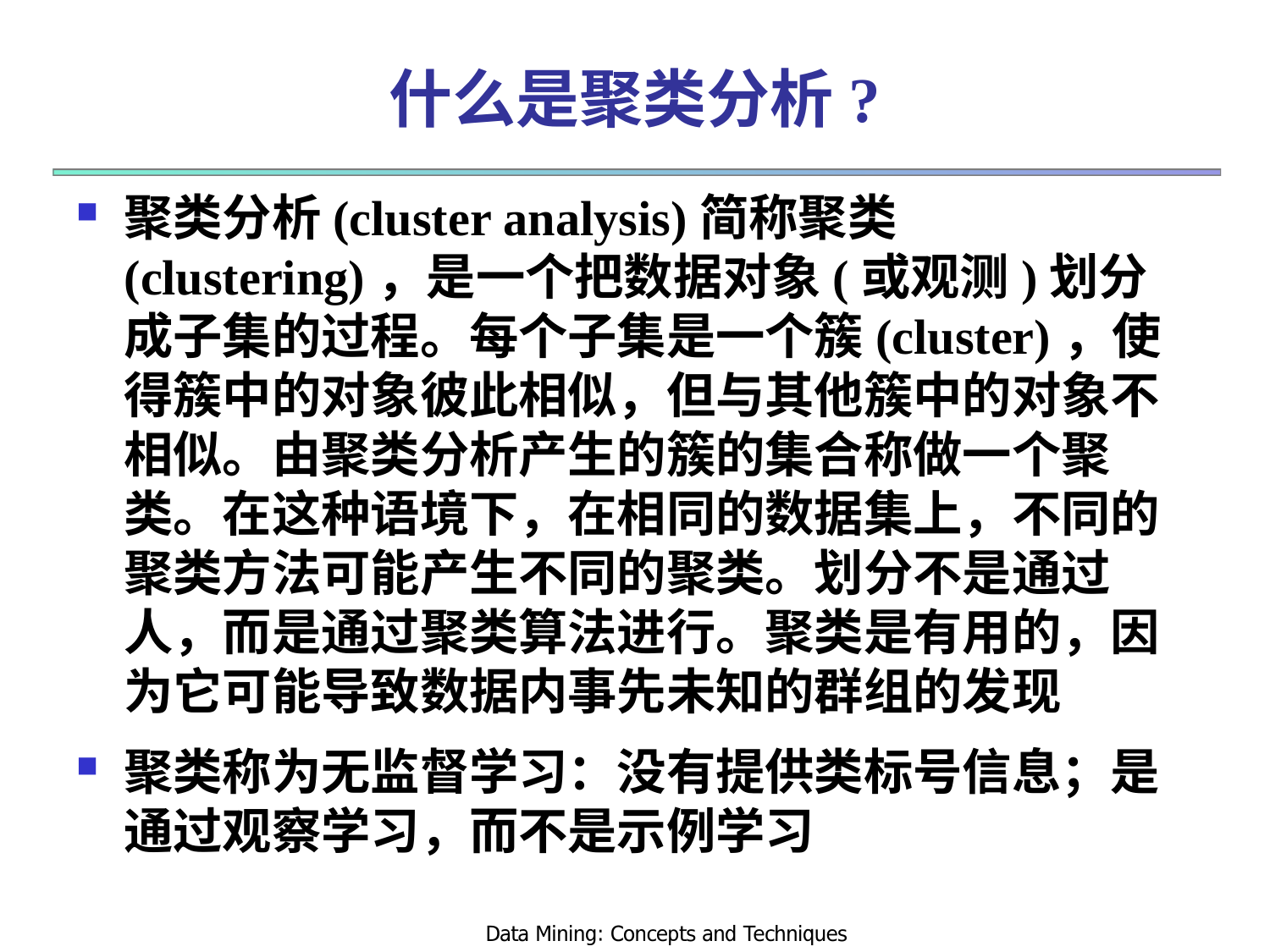

# 什么是聚类分析?
聚类分析(cluster analysis)简称聚类(clustering)，是一个把数据对象(或观测)划分成子集的过程。每个子集是一个簇(cluster)，使得簇中的对象彼此相似，但与其他簇中的对象不相似。由聚类分析产生的簇的集合称做一个聚类。在这种语境下，在相同的数据集上，不同的聚类方法可能产生不同的聚类。划分不是通过人，而是通过聚类算法进行。聚类是有用的，因为它可能导致数据内事先未知的群组的发现
聚类称为无监督学习：没有提供类标号信息；是通过观察学习，而不是示例学习

Data Mining: Concepts and Techniques
3